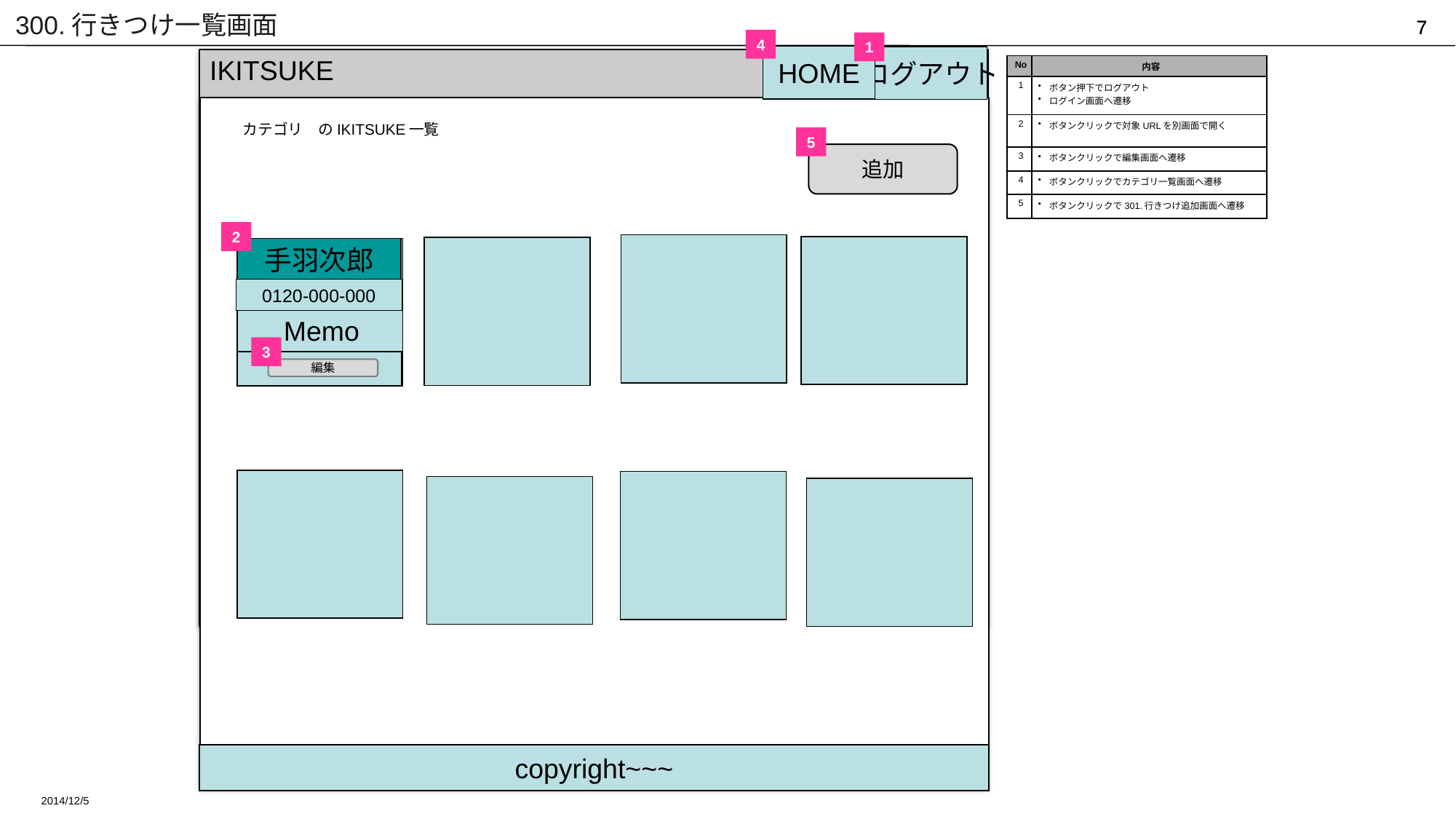

300.行きつけ一覧画面
4
1
HOME
ログアウト
IKITSUKE

| No | 内容 |
| --- | --- |
| 1 | ボタン押下でログアウト ログイン画面へ遷移 |
| 2 | ボタンクリックで対象URLを別画面で開く |
| 3 | ボタンクリックで編集画面へ遷移 |
| 4 | ボタンクリックでカテゴリ一覧画面へ遷移 |
| 5 | ボタンクリックで301.行きつけ追加画面へ遷移 |

カテゴリ　のIKITSUKE一覧
5
追加
2

手羽次郎
0120-000-000
Memo
3

編集

copyright~~~
2014/12/5